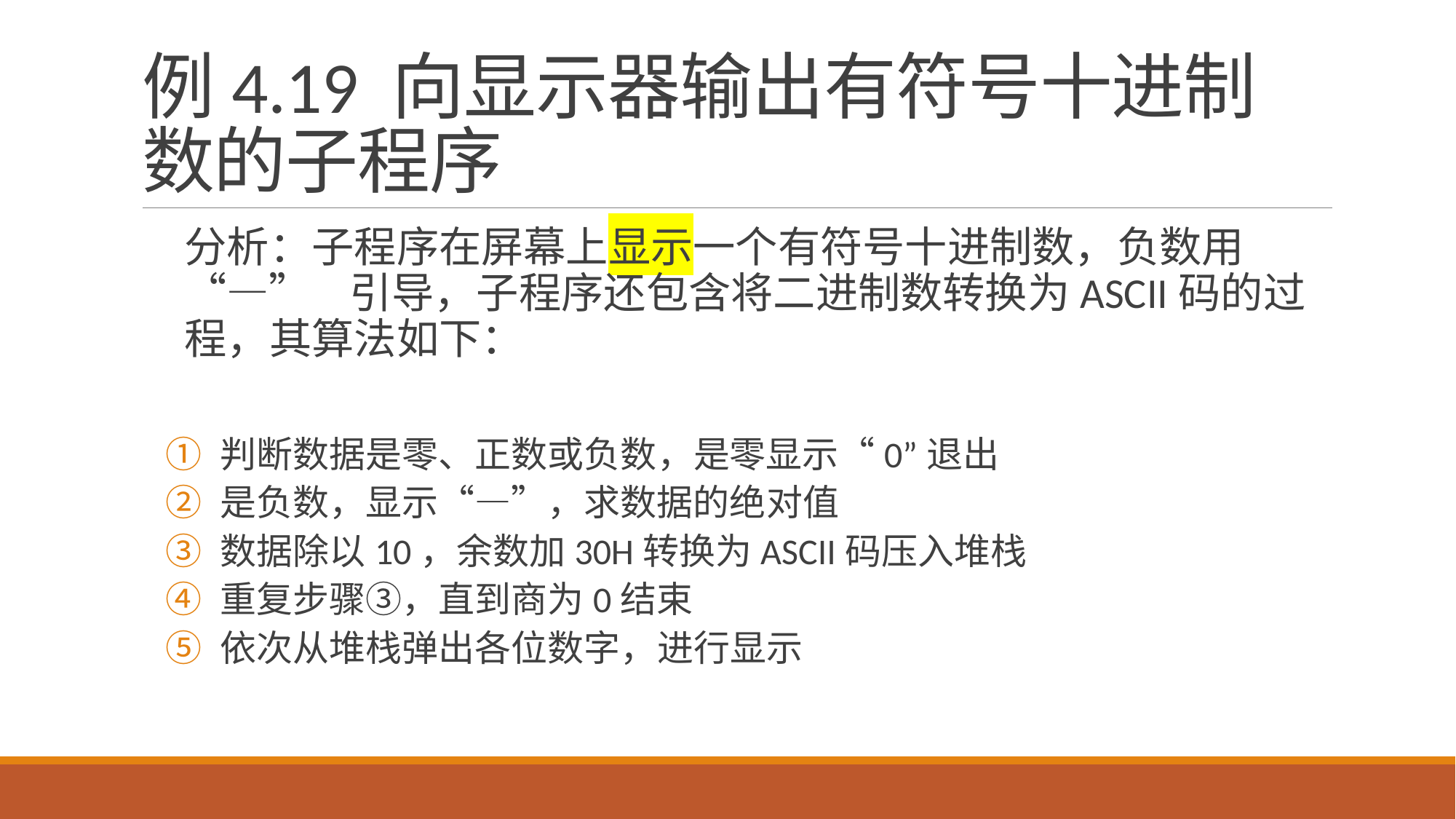

# 例4.19 向显示器输出有符号十进制数的子程序
分析：子程序在屏幕上显示一个有符号十进制数，负数用“—”    引导，子程序还包含将二进制数转换为ASCII码的过程，其算法如下：

判断数据是零、正数或负数，是零显示“0”退出
是负数，显示“—”，求数据的绝对值
数据除以10，余数加30H转换为ASCII码压入堆栈
重复步骤③，直到商为0结束
依次从堆栈弹出各位数字，进行显示